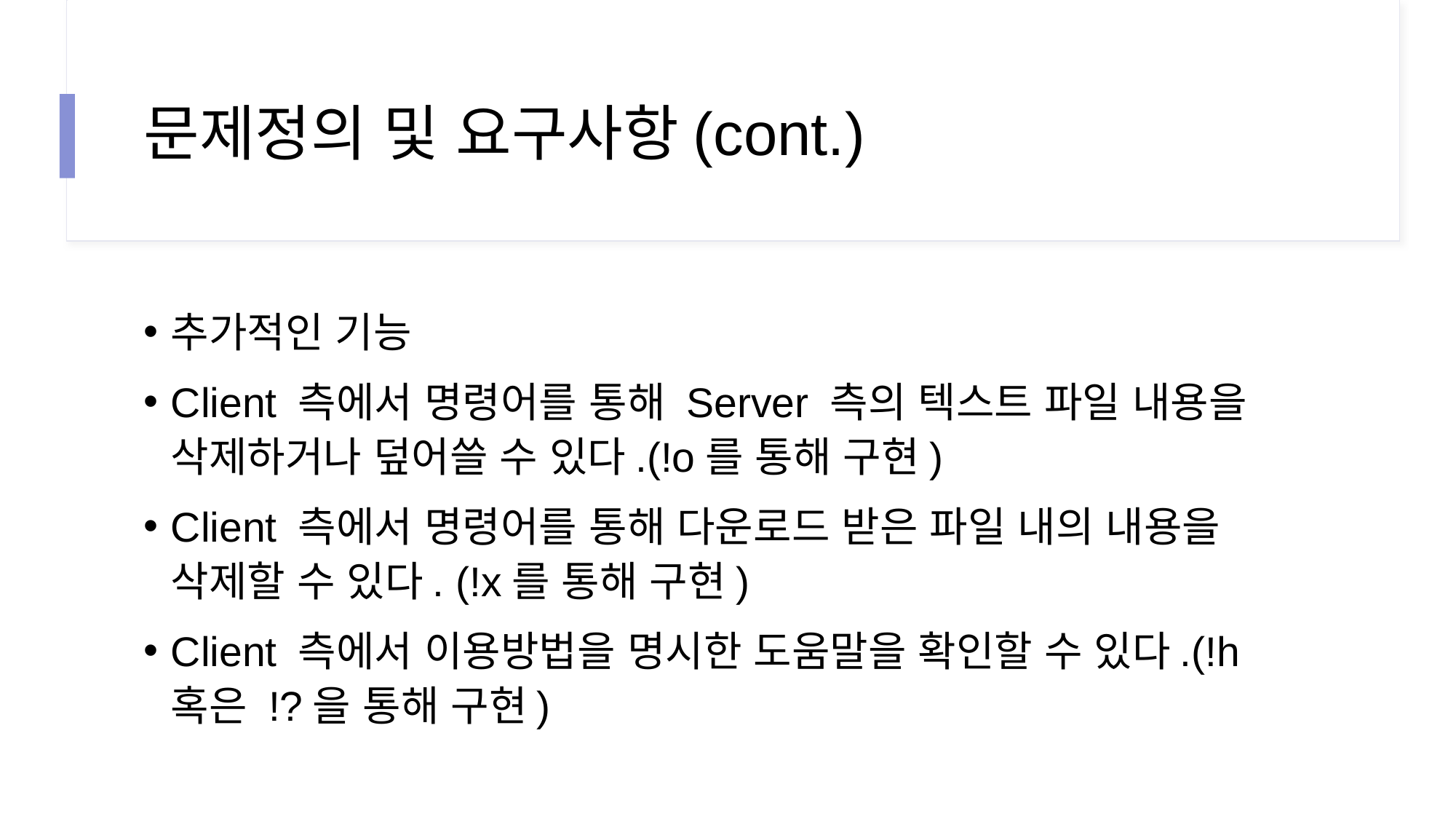

# 문제정의 및 요구사항(cont.)
추가적인 기능
Client 측에서 명령어를 통해 Server 측의 텍스트 파일 내용을 삭제하거나 덮어쓸 수 있다.(!o를 통해 구현)
Client 측에서 명령어를 통해 다운로드 받은 파일 내의 내용을 삭제할 수 있다. (!x를 통해 구현)
Client 측에서 이용방법을 명시한 도움말을 확인할 수 있다.(!h 혹은 !?을 통해 구현)